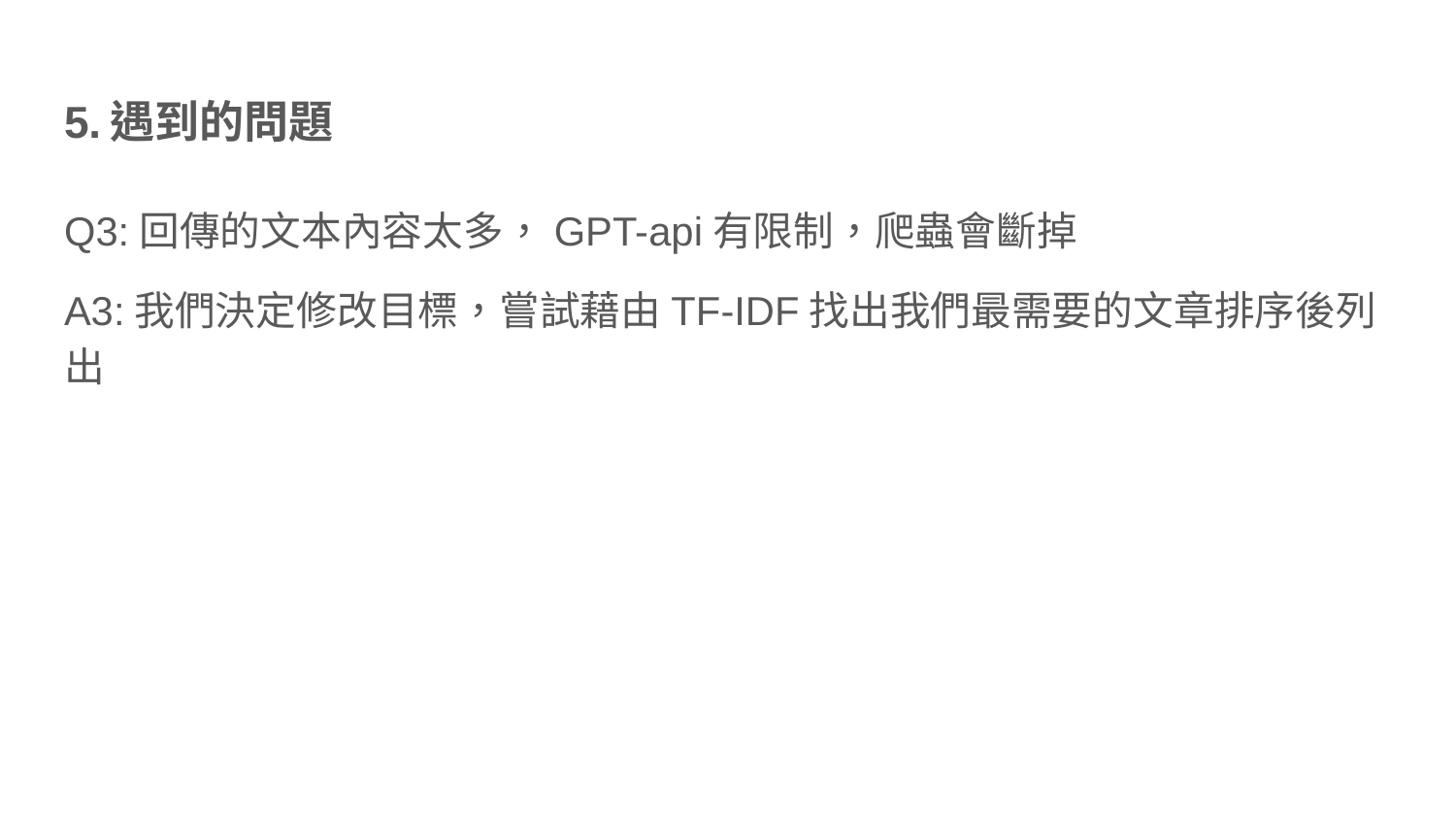

# 5.遇到的問題
Q3:回傳的文本內容太多，GPT-api有限制，爬蟲會斷掉
A3:我們決定修改目標，嘗試藉由TF-IDF找出我們最需要的文章排序後列出